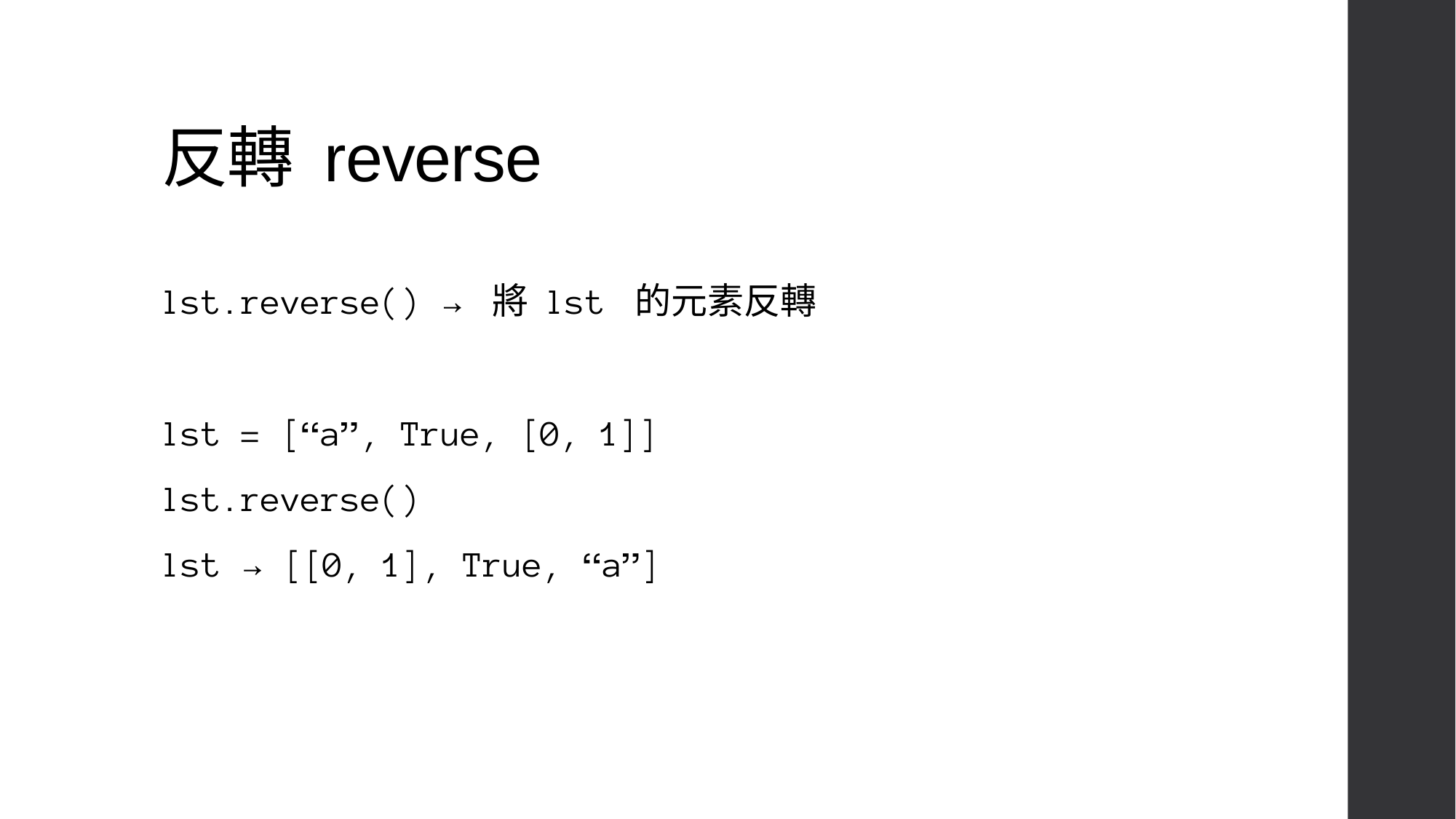

# 反轉 reverse

lst.reverse() → 將 lst 的元素反轉

lst = [“a”, True, [0, 1]]
lst.reverse()
lst → [[0, 1], True, “a”]